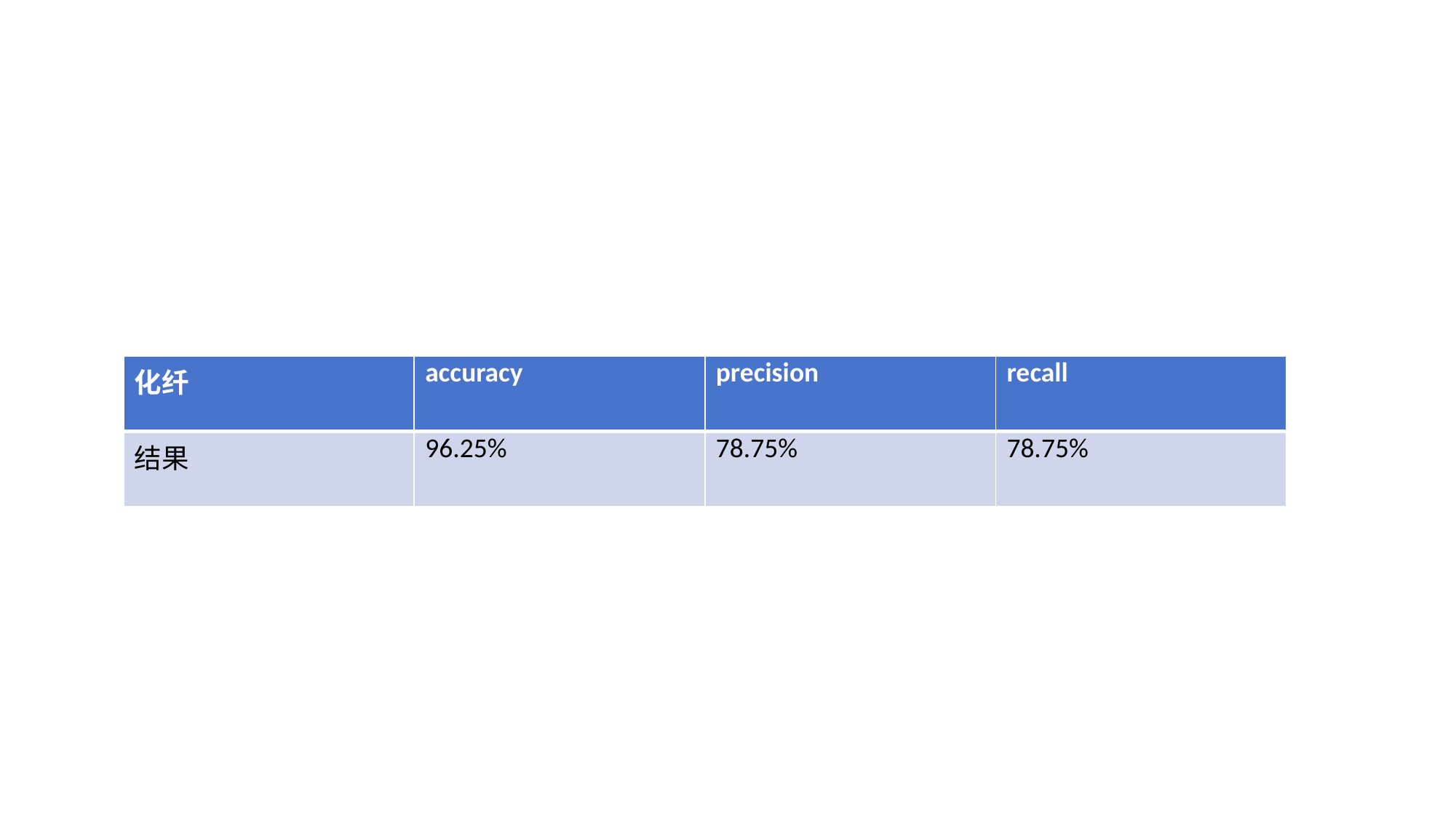

| 化纤 | accuracy | precision | recall |
| --- | --- | --- | --- |
| 结果 | 96.25% | 78.75% | 78.75% |